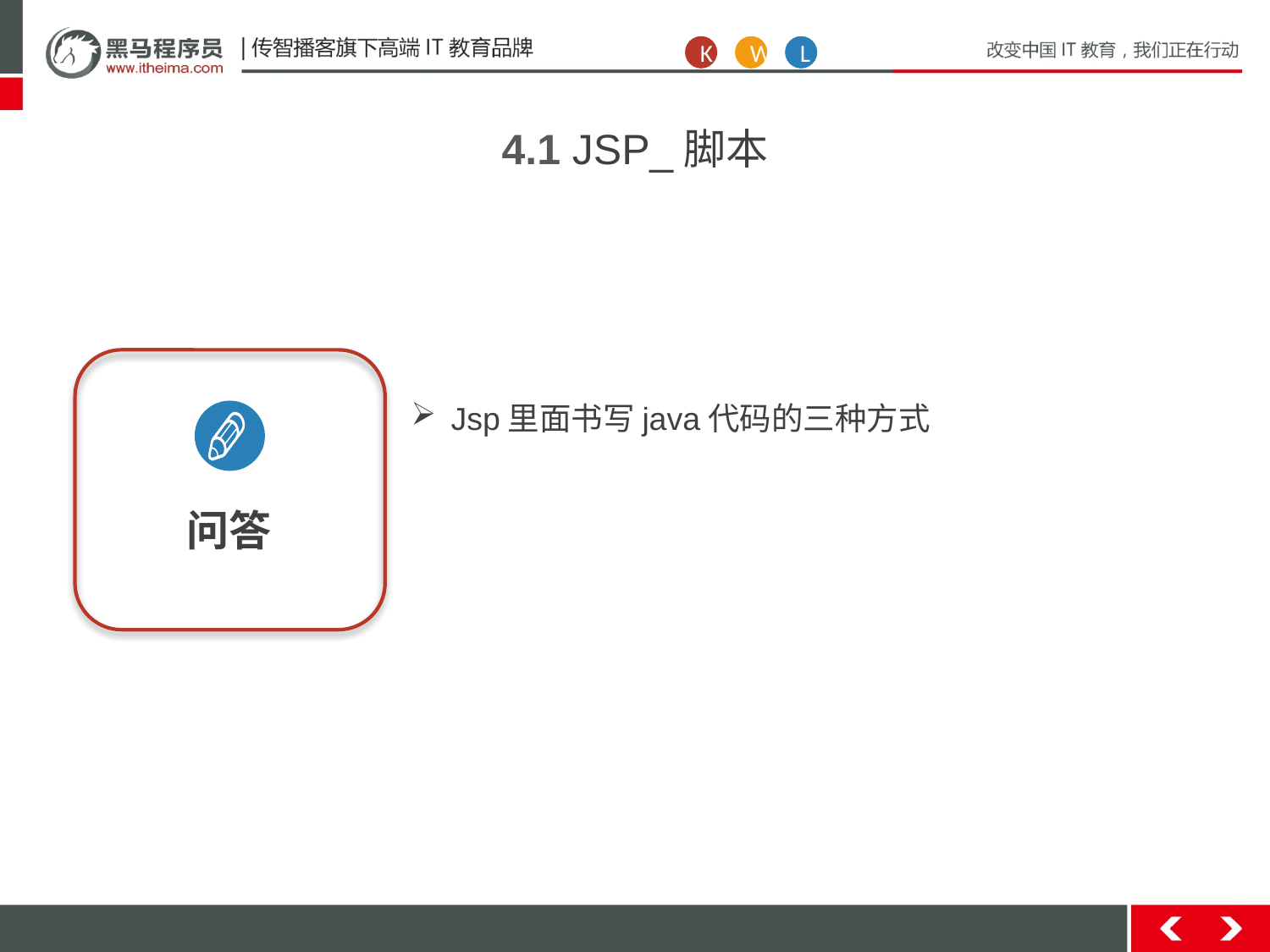

K
W
L
4.1 JSP_脚本

问答

Jsp里面书写java代码的三种方式